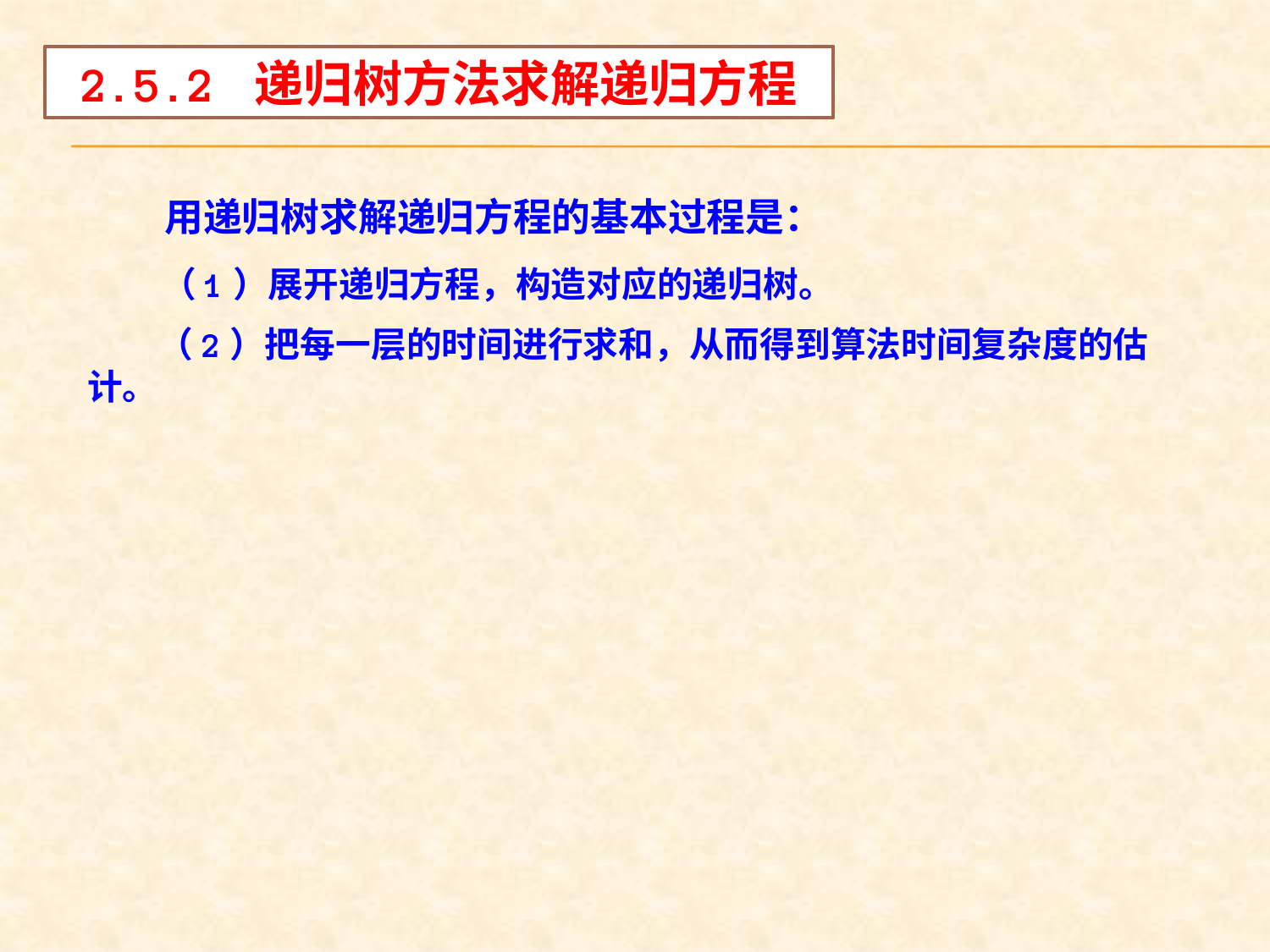

2.5.2 递归树方法求解递归方程
　　用递归树求解递归方程的基本过程是：
　　（1）展开递归方程，构造对应的递归树。
　　（2）把每一层的时间进行求和，从而得到算法时间复杂度的估计。